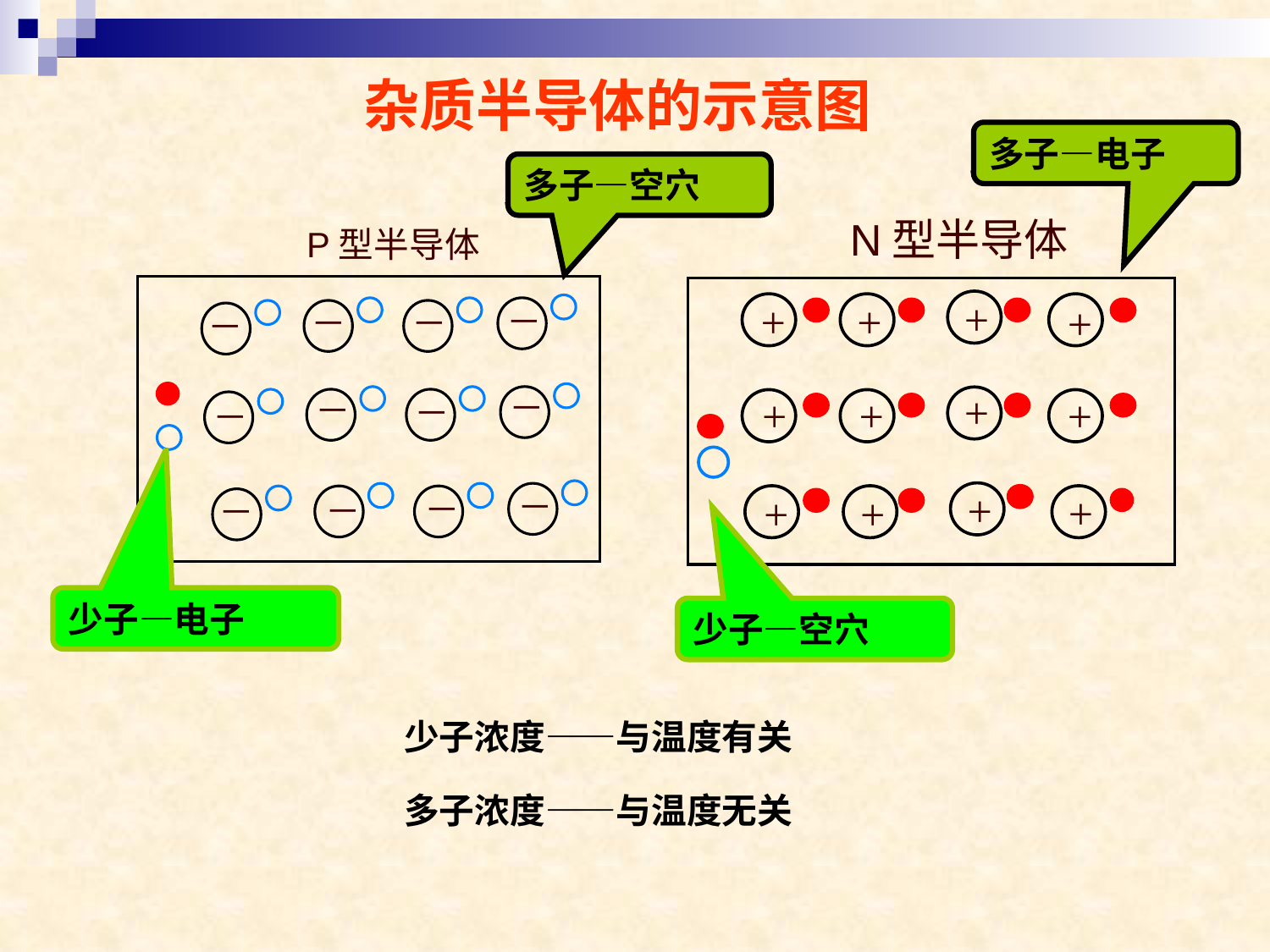

杂质半导体的示意图
多子—电子
多子—空穴
N型半导体

+

+

+

+

+

+
+
+

+

+

+

+

P型半导体

－

－
－

－

－

－

－

－

－

－

－
－
少子—电子
少子—空穴
少子浓度——与温度有关
多子浓度——与温度无关